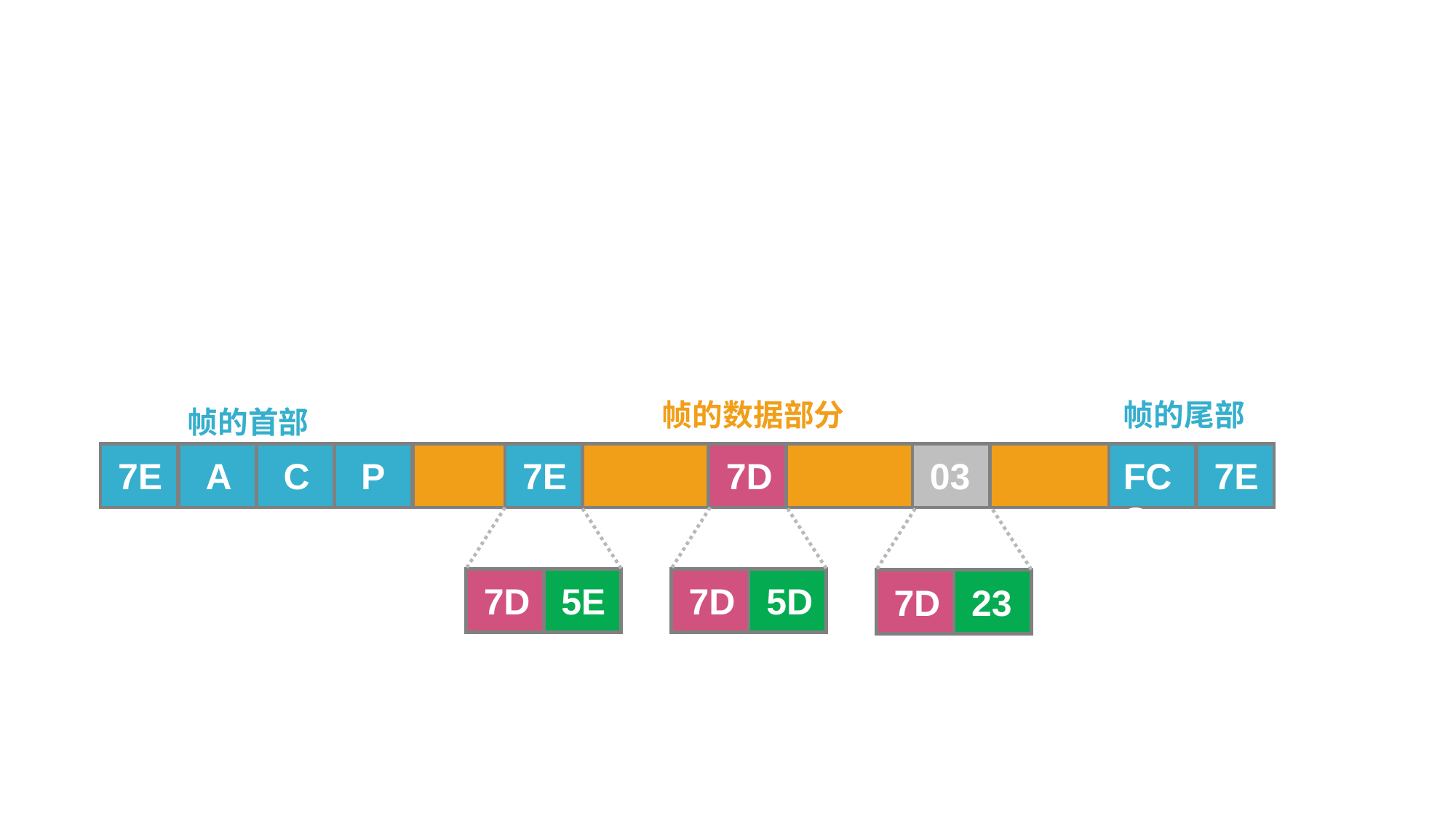

帧的数据部分
帧的尾部
帧的首部

03

7E

A

C

P

7E

7D

7E
FCS
FCS

5D

5E

7D

7D

23

7D